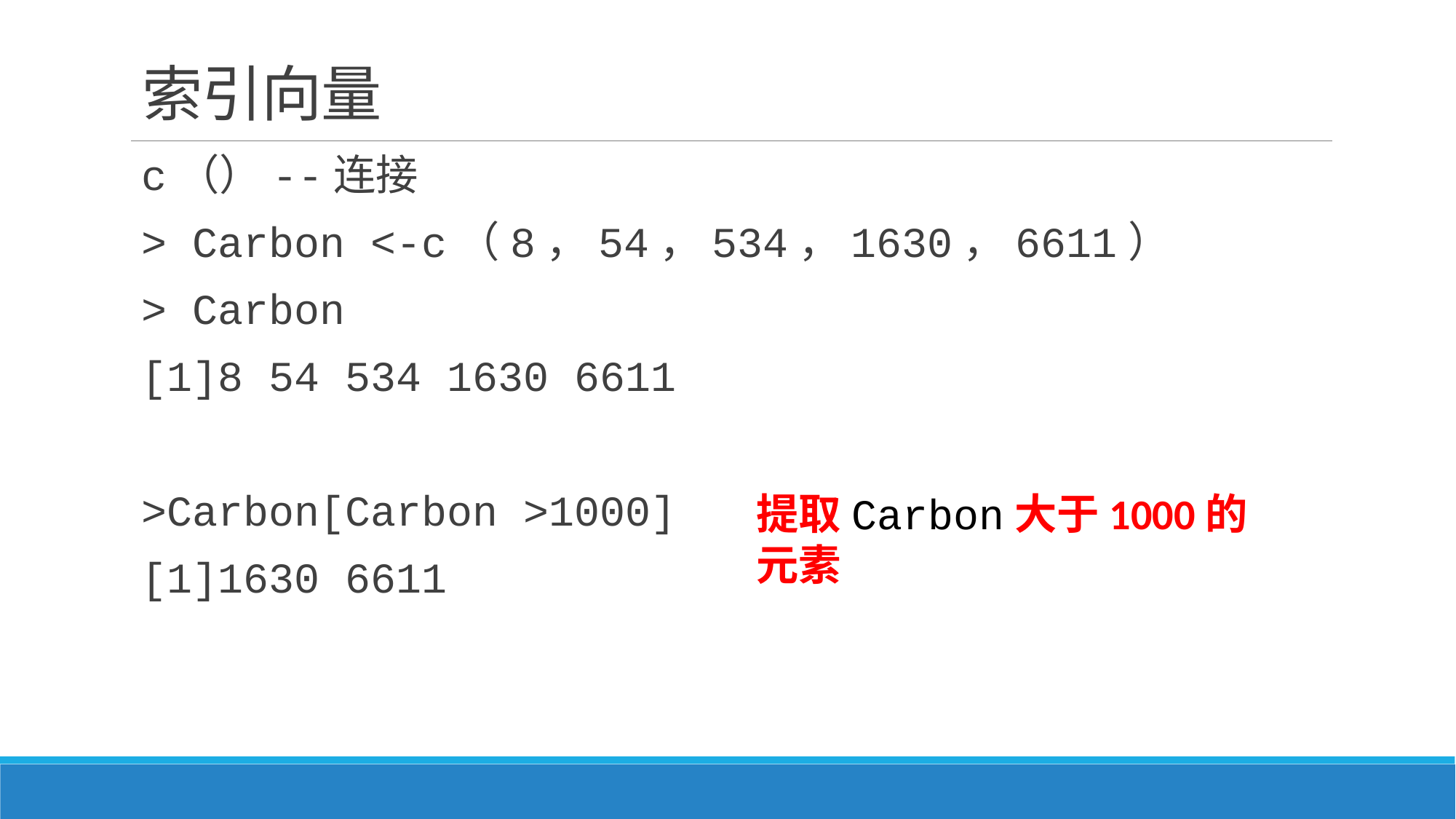

# 索引向量
c（）--连接
> Carbon <-c（8，54，534，1630，6611）
> Carbon
[1]8 54 534 1630 6611

>Carbon[Carbon >1000]
[1]1630 6611
提取Carbon大于1000的元素